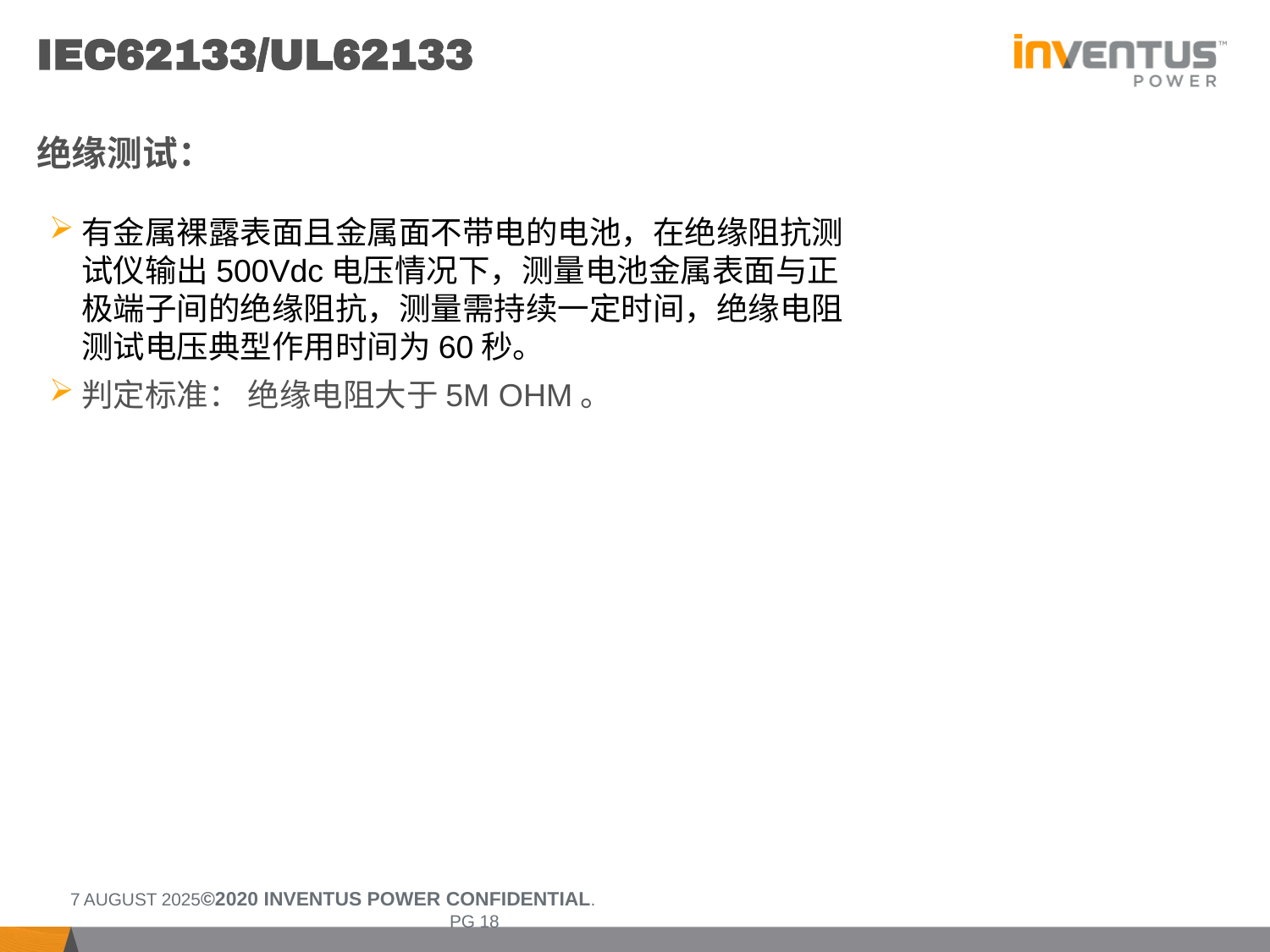

# IEC62133/UL62133
绝缘测试：
有金属裸露表面且金属面不带电的电池，在绝缘阻抗测试仪输出500Vdc电压情况下，测量电池金属表面与正极端子间的绝缘阻抗，测量需持续一定时间，绝缘电阻测试电压典型作用时间为60秒。
判定标准： 绝缘电阻大于5M OHM。